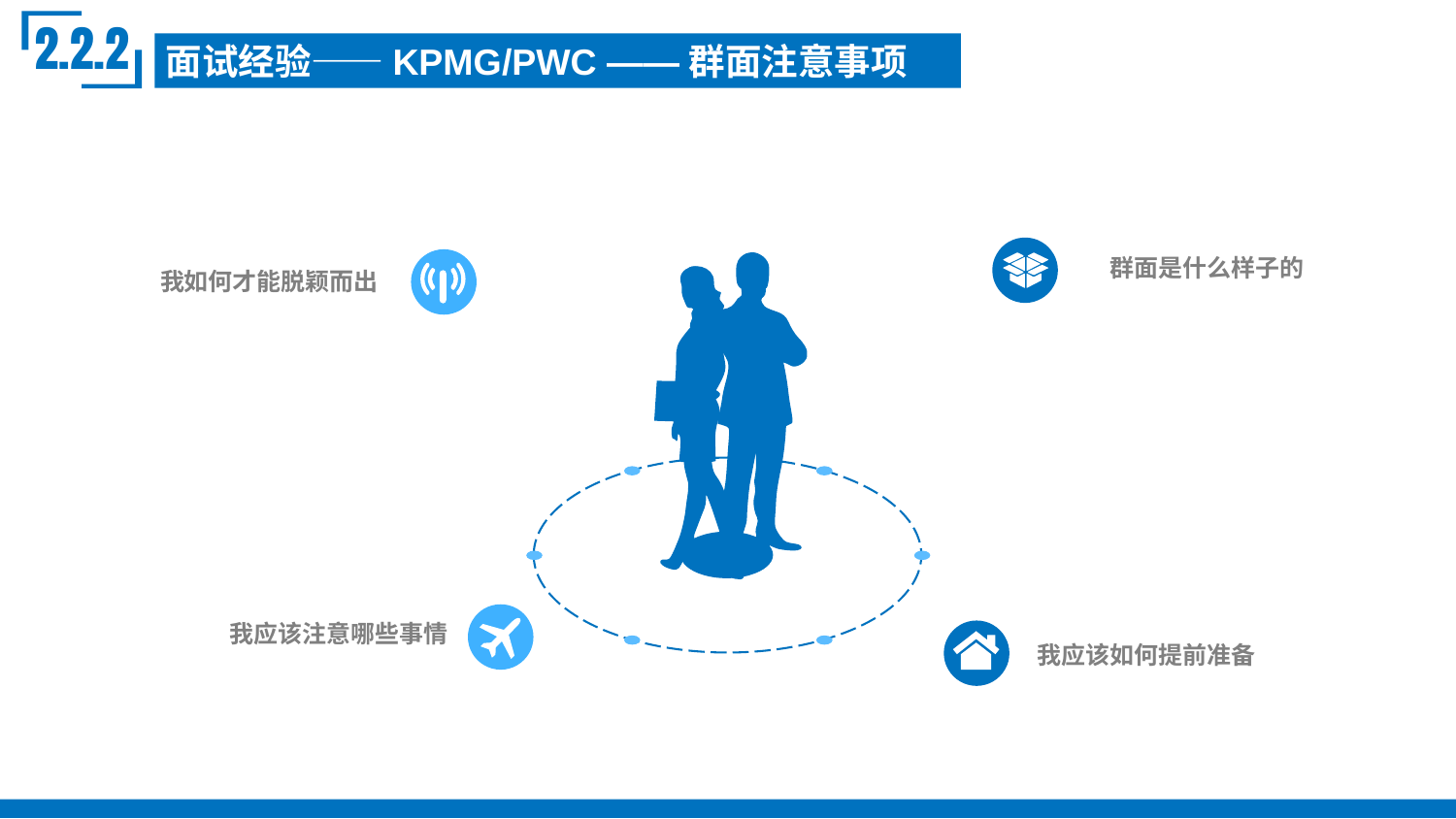

2.2.2
面试经验——KPMG/PWC ——群面注意事项

群面是什么样子的
我如何才能脱颖而出

我应该注意哪些事情

我应该如何提前准备